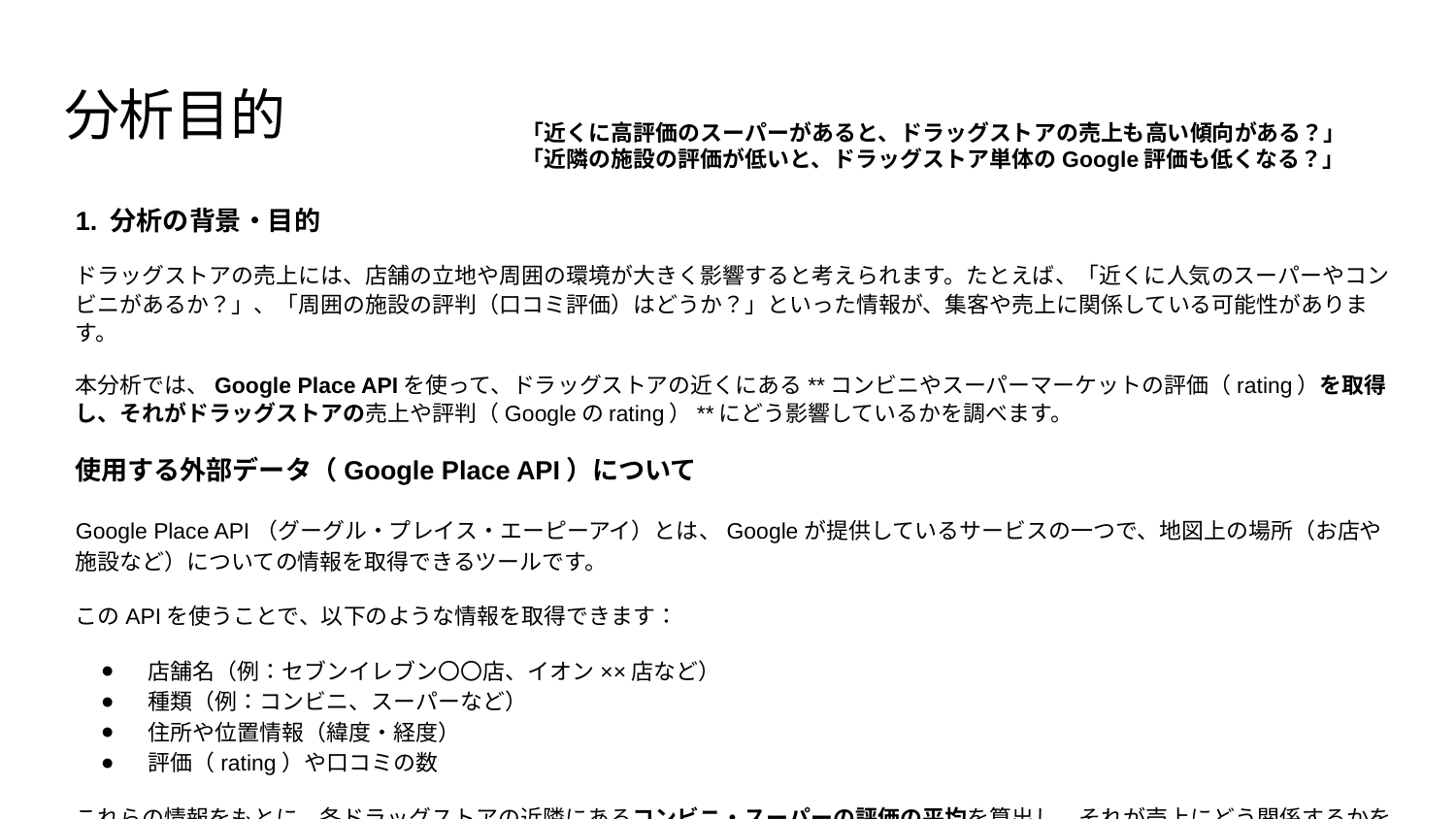

# 分析目的
「近くに高評価のスーパーがあると、ドラッグストアの売上も高い傾向がある？」
「近隣の施設の評価が低いと、ドラッグストア単体のGoogle評価も低くなる？」
1. 分析の背景・目的
ドラッグストアの売上には、店舗の立地や周囲の環境が大きく影響すると考えられます。たとえば、「近くに人気のスーパーやコンビニがあるか？」、「周囲の施設の評判（口コミ評価）はどうか？」といった情報が、集客や売上に関係している可能性があります。
本分析では、Google Place APIを使って、ドラッグストアの近くにある**コンビニやスーパーマーケットの評価（rating）を取得し、それがドラッグストアの売上や評判（Googleのrating）**にどう影響しているかを調べます。

使用する外部データ（Google Place API）について
Google Place API（グーグル・プレイス・エーピーアイ）とは、Googleが提供しているサービスの一つで、地図上の場所（お店や施設など）についての情報を取得できるツールです。
このAPIを使うことで、以下のような情報を取得できます：
店舗名（例：セブンイレブン〇〇店、イオン××店など）
種類（例：コンビニ、スーパーなど）
住所や位置情報（緯度・経度）
評価（rating）や口コミの数
これらの情報をもとに、各ドラッグストアの近隣にあるコンビニ・スーパーの評価の平均を算出し、それが売上にどう関係するかを分析します。